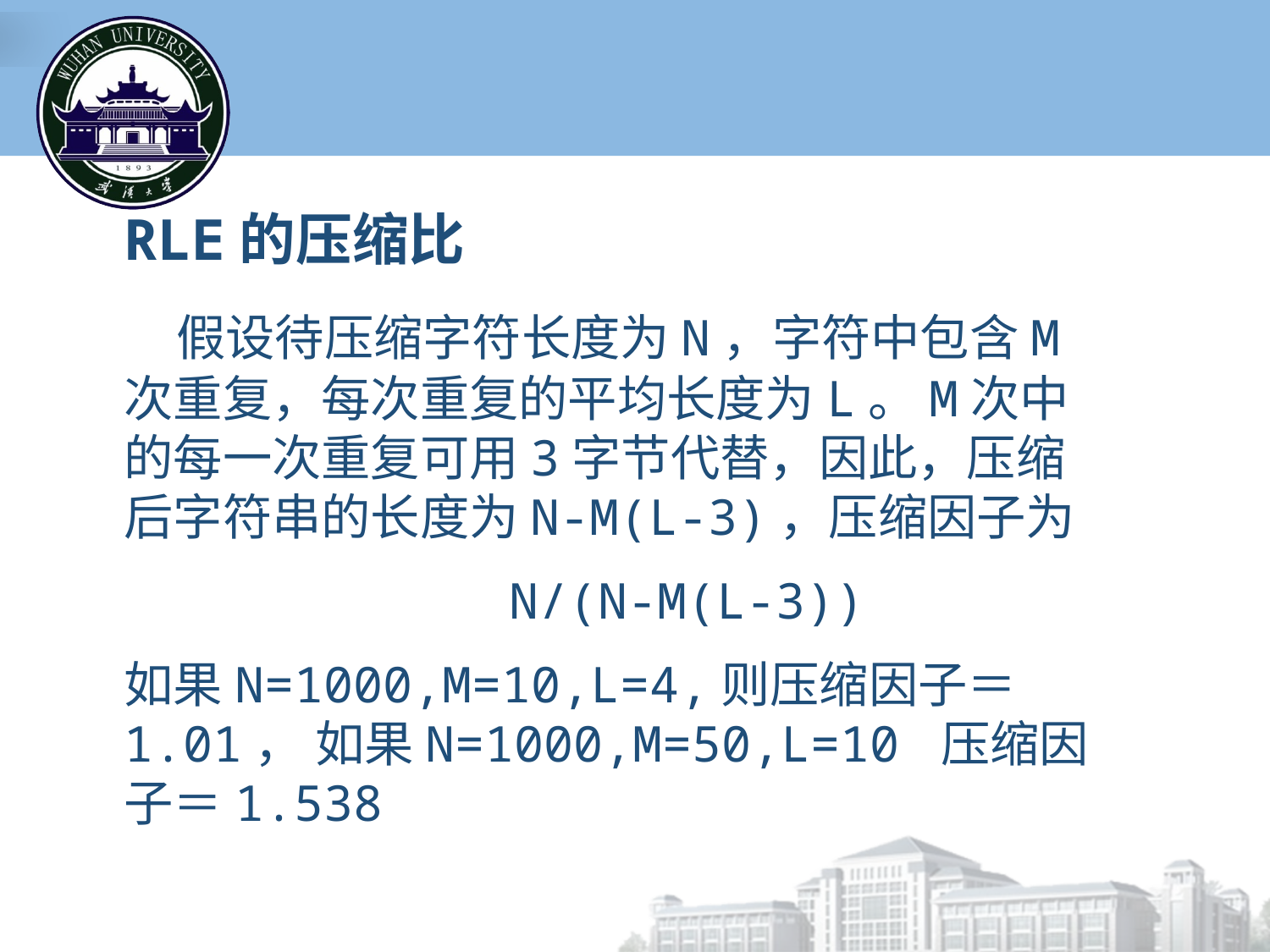

#
RLE的压缩比
   假设待压缩字符长度为N，字符中包含M次重复，每次重复的平均长度为L。M次中的每一次重复可用3字节代替，因此，压缩后字符串的长度为N-M(L-3)，压缩因子为
             N/(N-M(L-3))
如果N=1000,M=10,L=4,则压缩因子＝1.01， 如果N=1000,M=50,L=10 压缩因子＝1.538